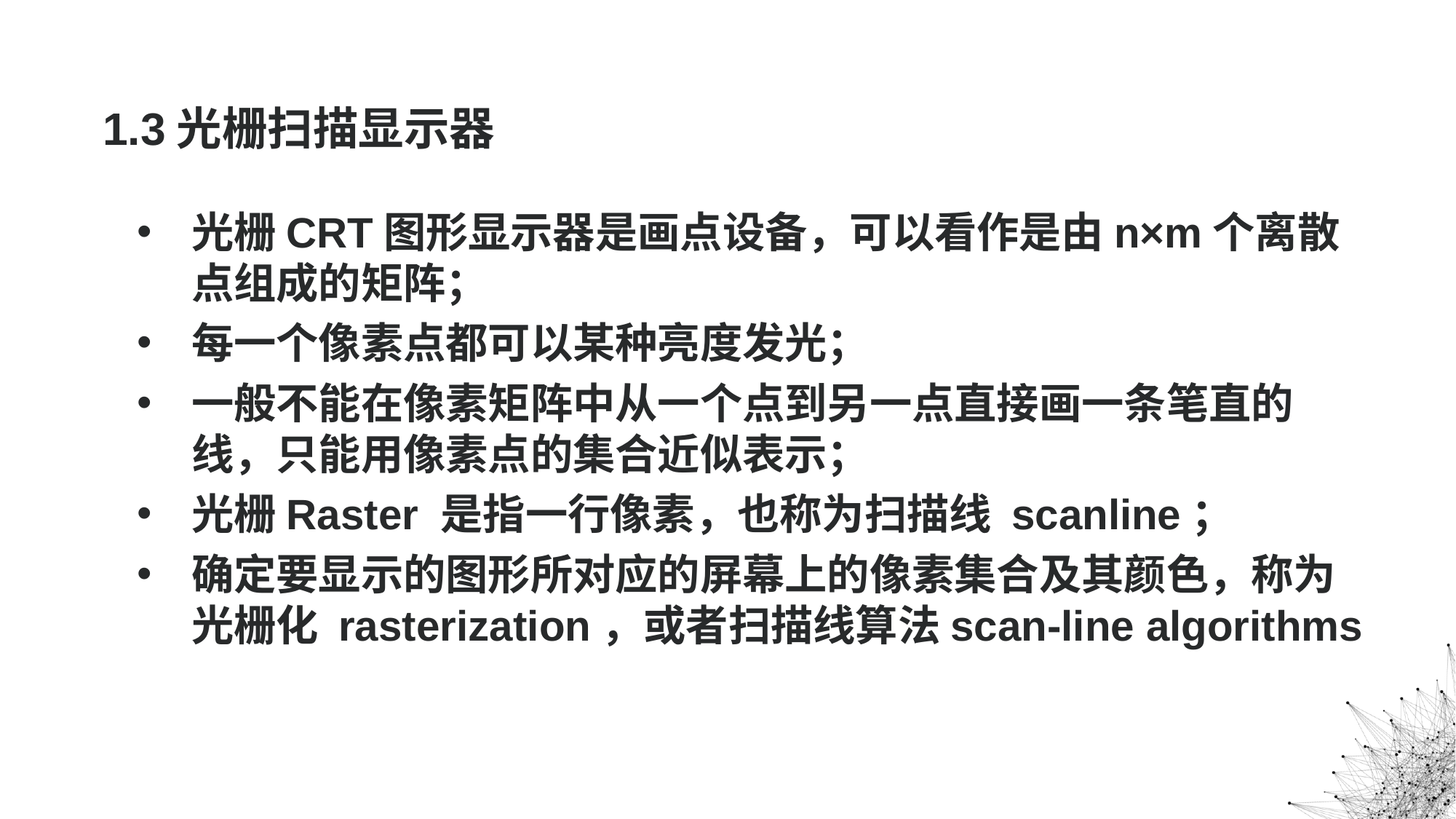

# 1.3光栅扫描显示器
光栅CRT图形显示器是画点设备，可以看作是由n×m个离散点组成的矩阵；
每一个像素点都可以某种亮度发光；
一般不能在像素矩阵中从一个点到另一点直接画一条笔直的线，只能用像素点的集合近似表示；
光栅Raster 是指一行像素，也称为扫描线 scanline；
确定要显示的图形所对应的屏幕上的像素集合及其颜色，称为光栅化 rasterization，或者扫描线算法scan-line algorithms